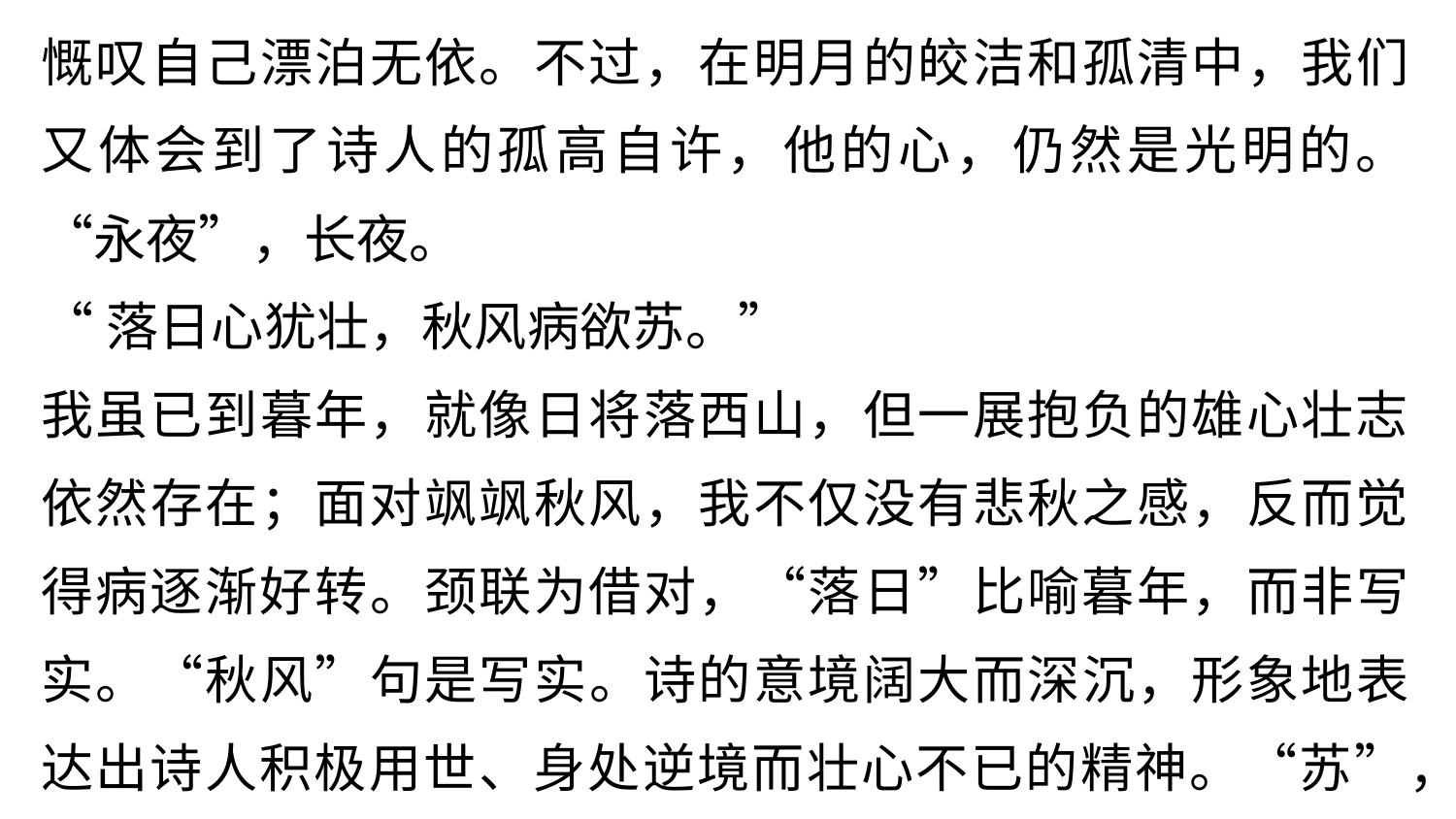

慨叹自己漂泊无依。不过，在明月的皎洁和孤清中，我们又体会到了诗人的孤高自许，他的心，仍然是光明的。“永夜”，长夜。
“落日心犹壮，秋风病欲苏。”
我虽已到暮年，就像日将落西山，但一展抱负的雄心壮志依然存在；面对飒飒秋风，我不仅没有悲秋之感，反而觉得病逐渐好转。颈联为借对，“落日”比喻暮年，而非写实。“秋风”句是写实。诗的意境阔大而深沉，形象地表达出诗人积极用世、身处逆境而壮心不已的精神。“苏”，复苏。